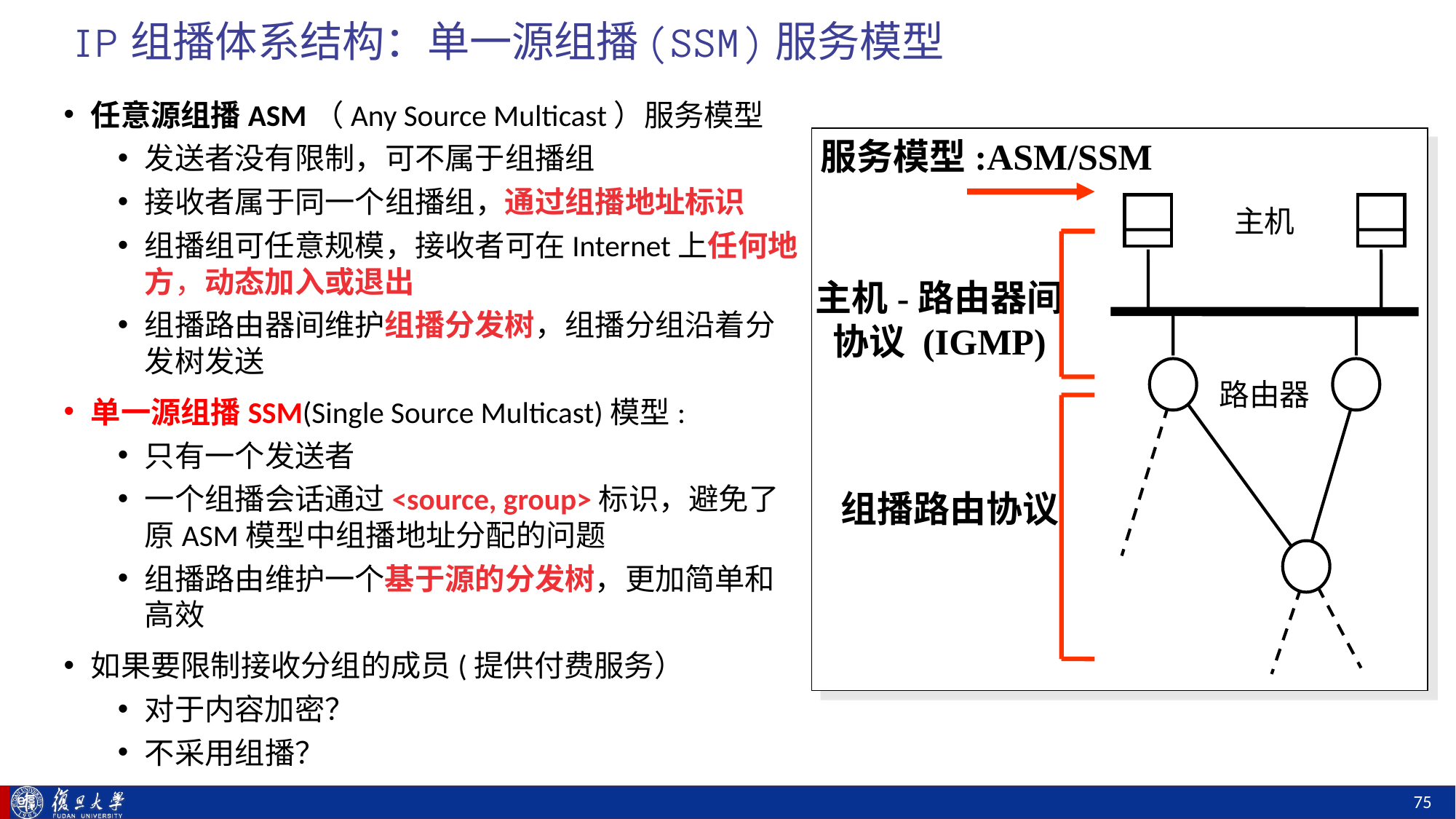

# IP组播体系结构：单一源组播(SSM)服务模型
任意源组播ASM（Any Source Multicast）服务模型
发送者没有限制，可不属于组播组
接收者属于同一个组播组，通过组播地址标识
组播组可任意规模，接收者可在Internet上任何地方，动态加入或退出
组播路由器间维护组播分发树，组播分组沿着分发树发送
单一源组播SSM(Single Source Multicast)模型:
只有一个发送者
一个组播会话通过<source, group>标识，避免了原ASM模型中组播地址分配的问题
组播路由维护一个基于源的分发树，更加简单和高效
如果要限制接收分组的成员(提供付费服务）
对于内容加密？
不采用组播？

服务模型:ASM/SSM

主机

主机-路由器间
协议 (IGMP)

路由器

组播路由协议